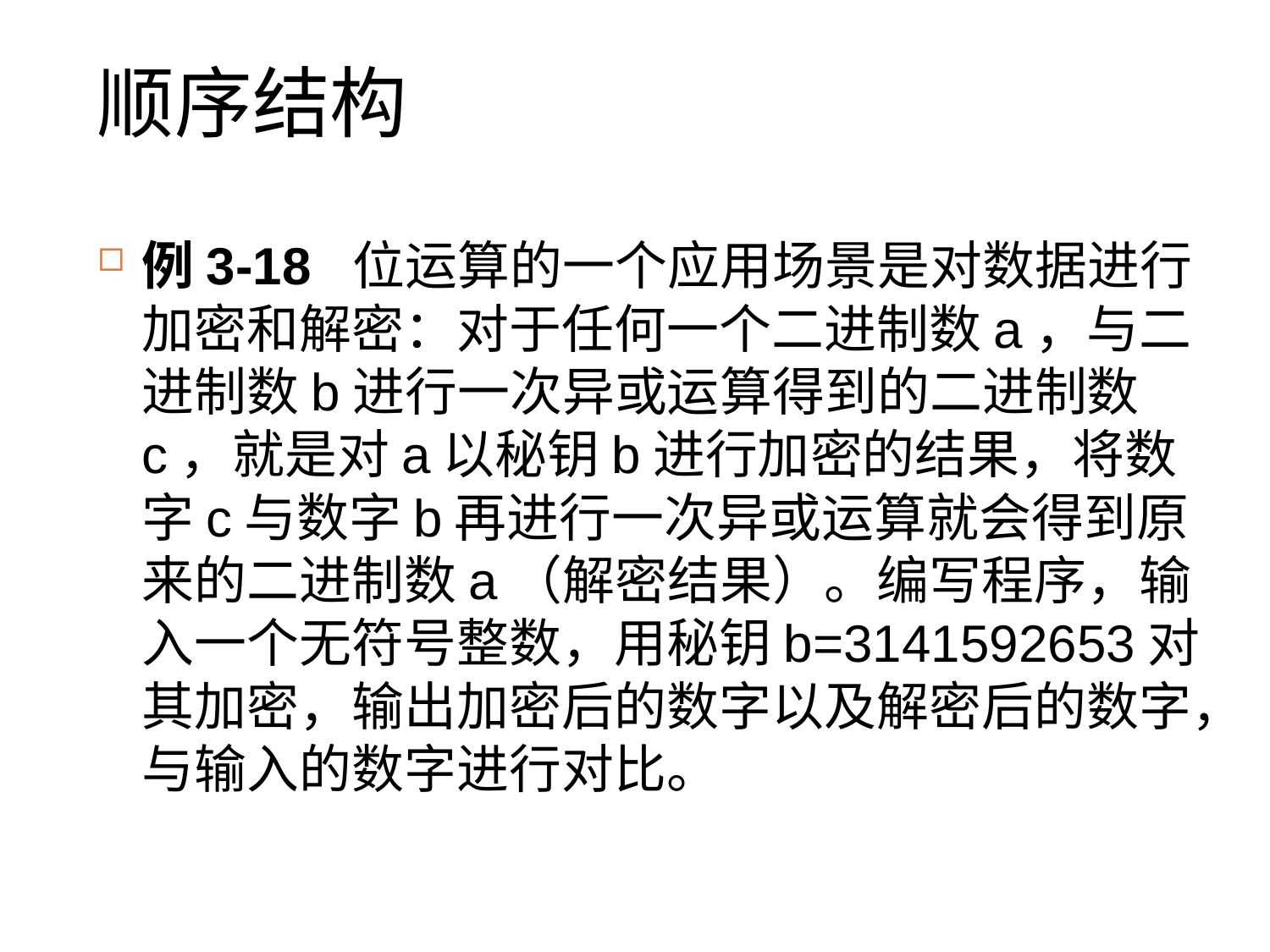

# 顺序结构
例3-18  位运算的一个应用场景是对数据进行加密和解密：对于任何一个二进制数a，与二进制数b进行一次异或运算得到的二进制数c，就是对a以秘钥b进行加密的结果，将数字c与数字b再进行一次异或运算就会得到原来的二进制数a（解密结果）。编写程序，输入一个无符号整数，用秘钥b=3141592653对其加密，输出加密后的数字以及解密后的数字，与输入的数字进行对比。